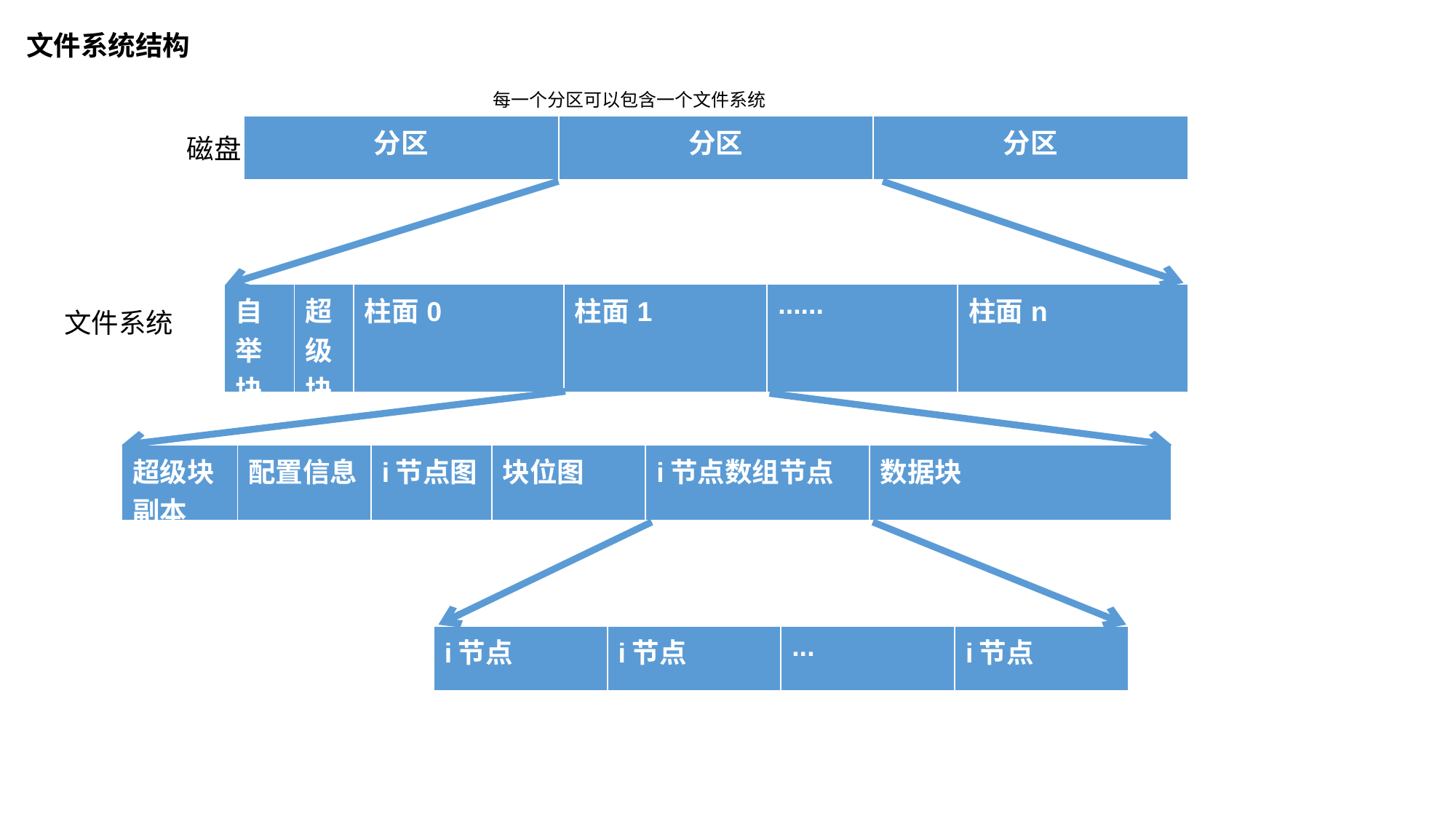

文件系统结构
每一个分区可以包含一个文件系统
| 分区 | 分区 | 分区 |
| --- | --- | --- |
磁盘
| 自举块 | 超级块 | 柱面0 | 柱面1 | ...... | 柱面n |
| --- | --- | --- | --- | --- | --- |
文件系统
| 超级块副本 | 配置信息 | i节点图 | 块位图 | i节点数组节点 | 数据块 |
| --- | --- | --- | --- | --- | --- |
| i节点 | i节点 | ... | i节点 |
| --- | --- | --- | --- |